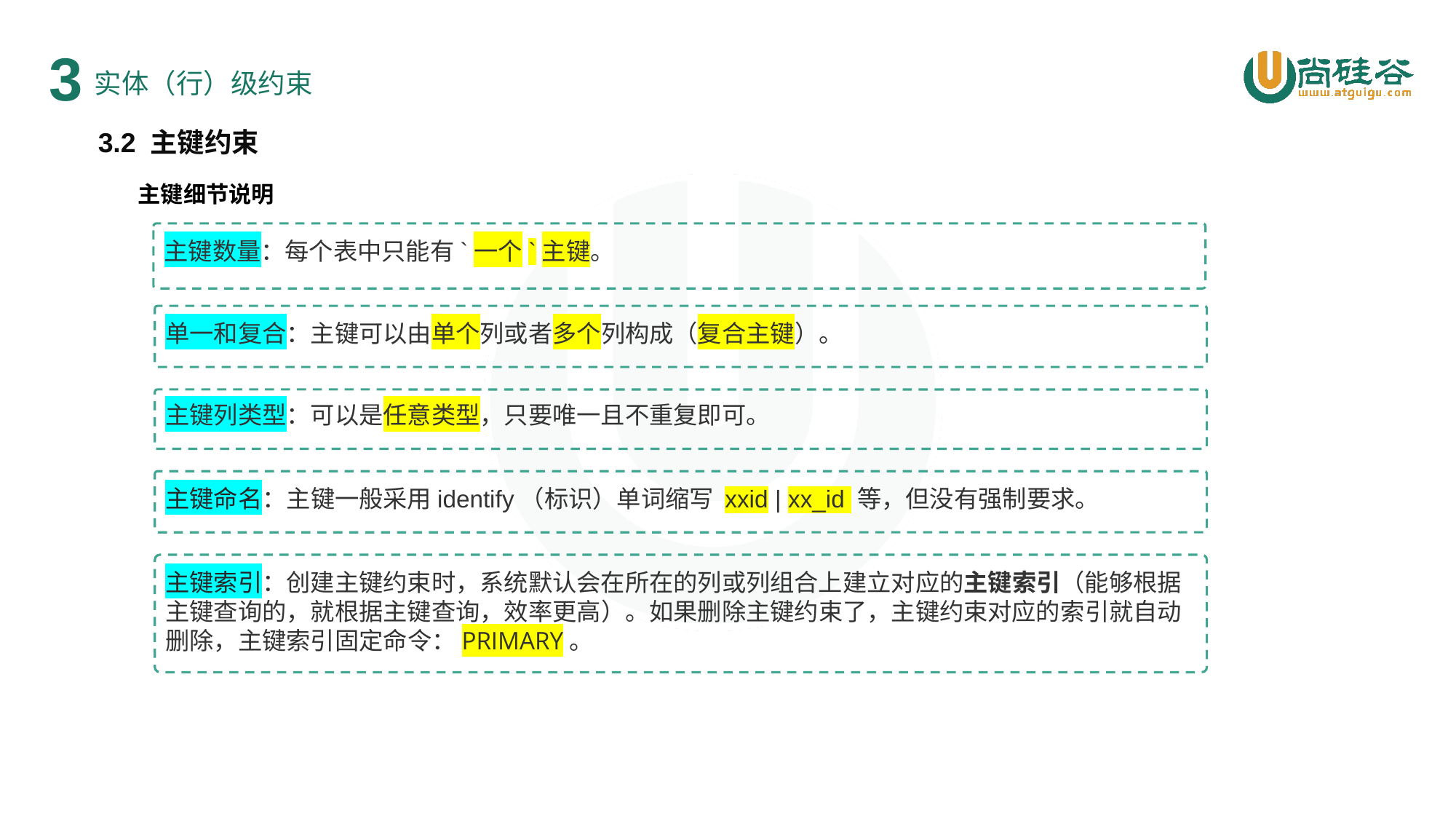

3
实体（行）级约束
3.2 主键约束
主键细节说明

主键数量：每个表中只能有`一个`主键。

单一和复合：主键可以由单个列或者多个列构成（复合主键）。

主键列类型：可以是任意类型，只要唯一且不重复即可。

主键命名：主键一般采用identify（标识）单词缩写 xxid | xx_id 等，但没有强制要求。

主键索引：创建主键约束时，系统默认会在所在的列或列组合上建立对应的主键索引（能够根据主键查询的，就根据主键查询，效率更高）。如果删除主键约束了，主键约束对应的索引就自动删除，主键索引固定命令：PRIMARY。